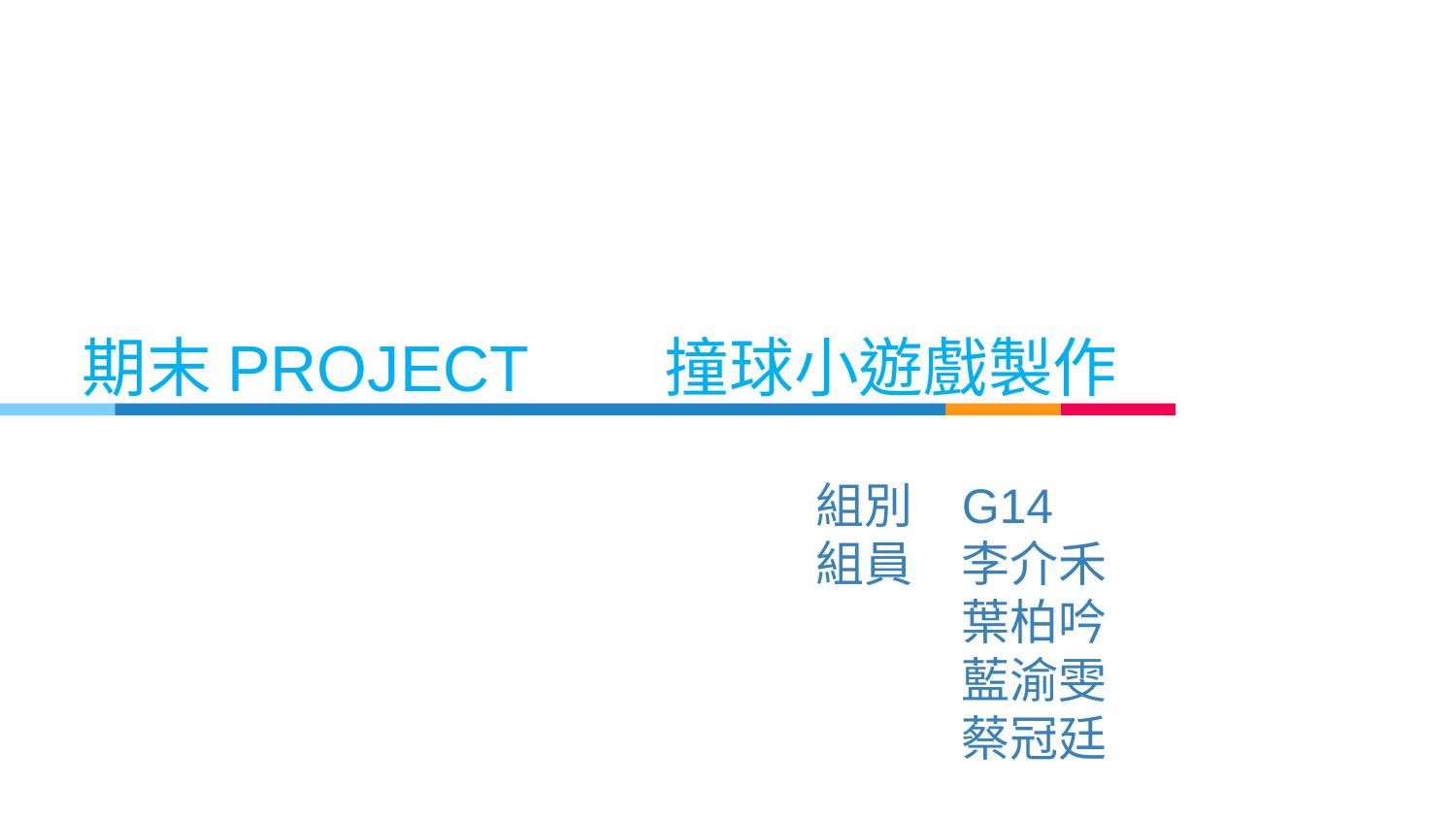

# 期末PROJECT	撞球小遊戲製作
組別	G14
組員	李介禾
	葉柏吟
	藍渝雯
	蔡冠廷